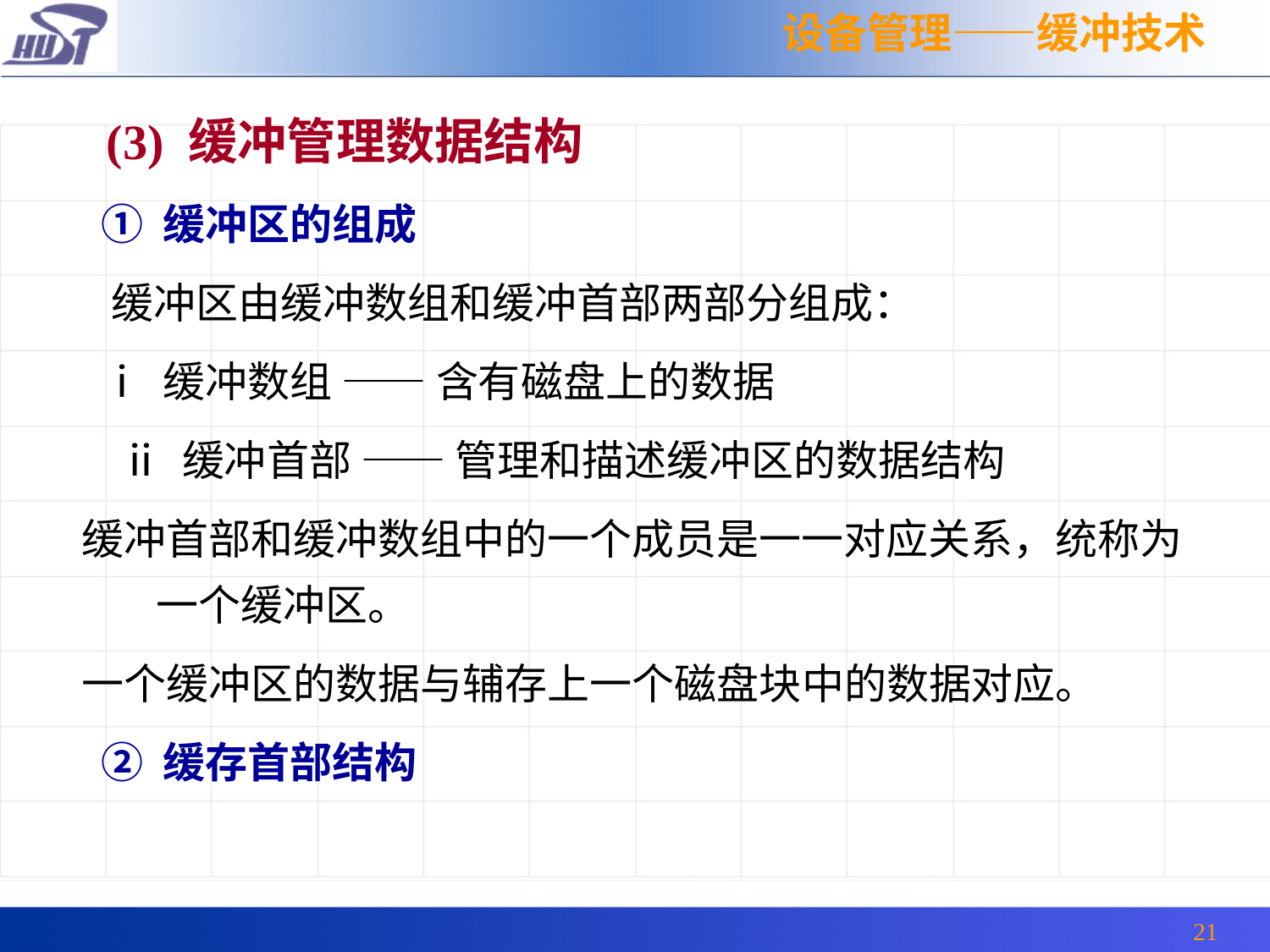

设备管理——缓冲技术
  (3) 缓冲管理数据结构
  ① 缓冲区的组成
  缓冲区由缓冲数组和缓冲首部两部分组成：
  ⅰ 缓冲数组 —— 含有磁盘上的数据
    ⅱ 缓冲首部 —— 管理和描述缓冲区的数据结构
缓冲首部和缓冲数组中的一个成员是一一对应关系，统称为一个缓冲区。
一个缓冲区的数据与辅存上一个磁盘块中的数据对应。
  ② 缓存首部结构
21